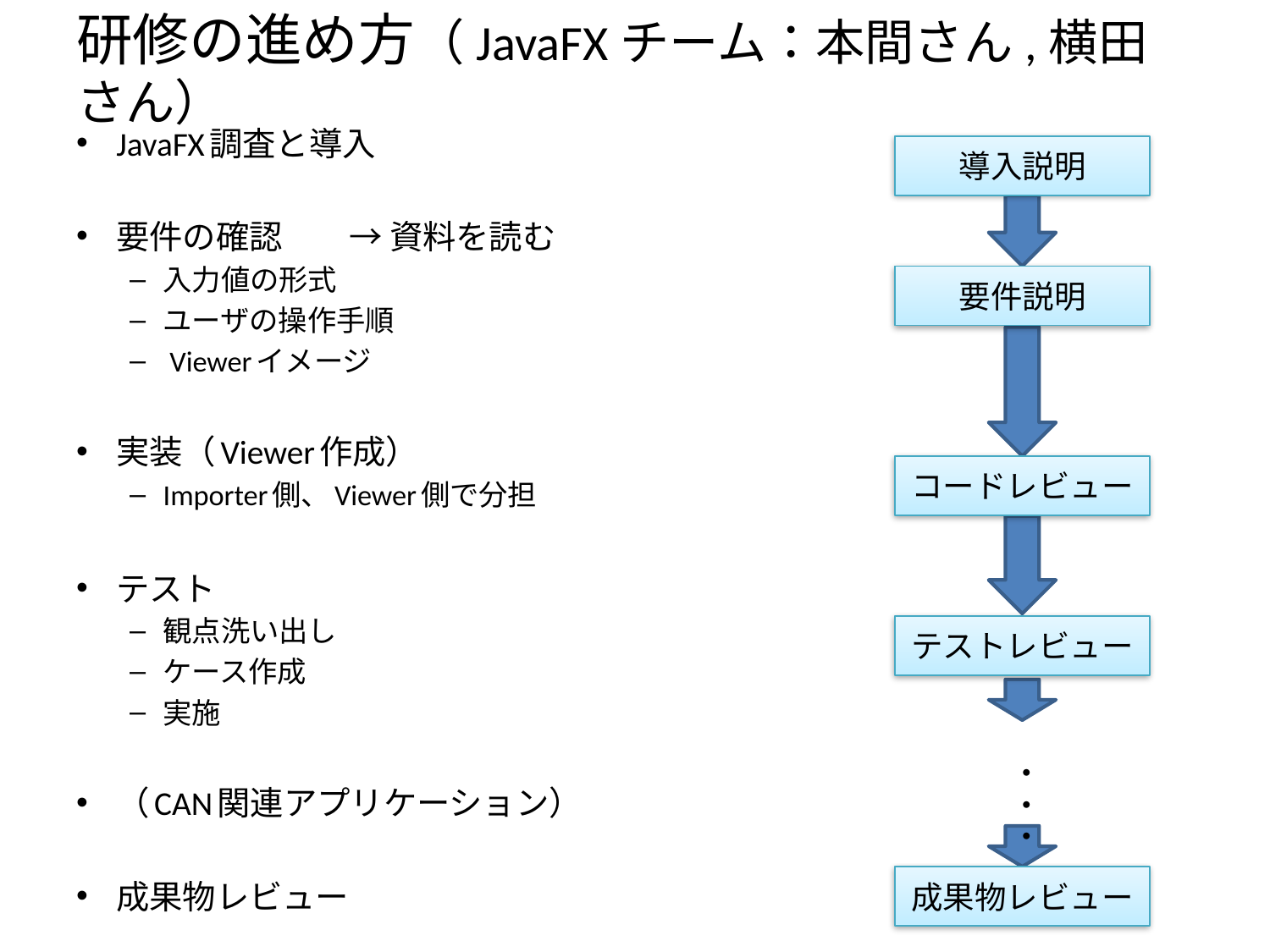

# 研修の進め方（JavaFXチーム：本間さん,横田さん）
JavaFX調査と導入

要件の確認　　→ 資料を読む
入力値の形式
ユーザの操作手順
 Viewerイメージ

実装（Viewer作成）
Importer側、Viewer側で分担

テスト
観点洗い出し
ケース作成
実施

（CAN関連アプリケーション）

成果物レビュー
導入説明

要件説明

コードレビュー

テストレビュー

・・・

成果物レビュー